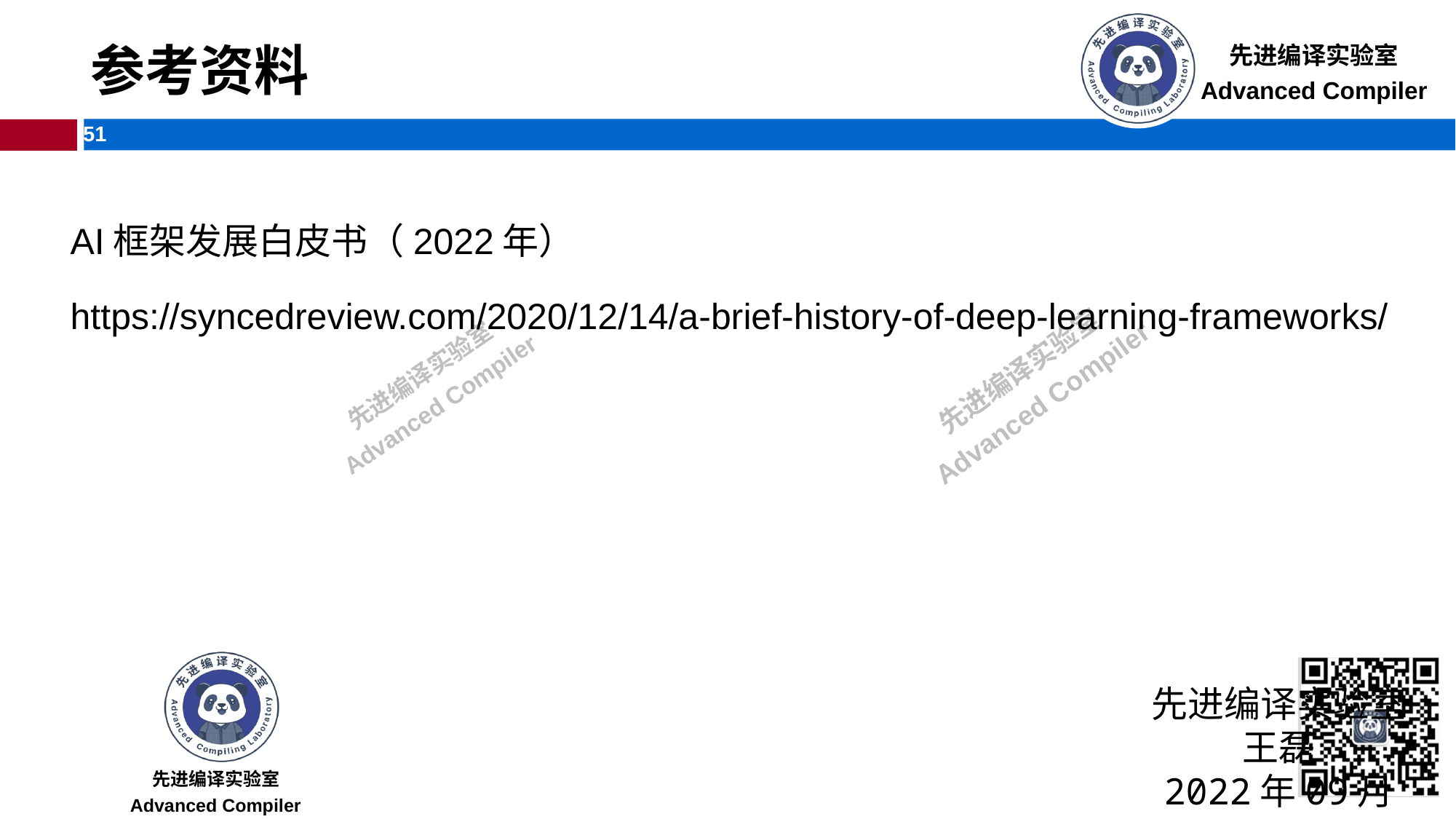

# 参考资料
AI框架发展白皮书（2022年）
https://syncedreview.com/2020/12/14/a-brief-history-of-deep-learning-frameworks/

先进编译实验室
王磊
2022年09月